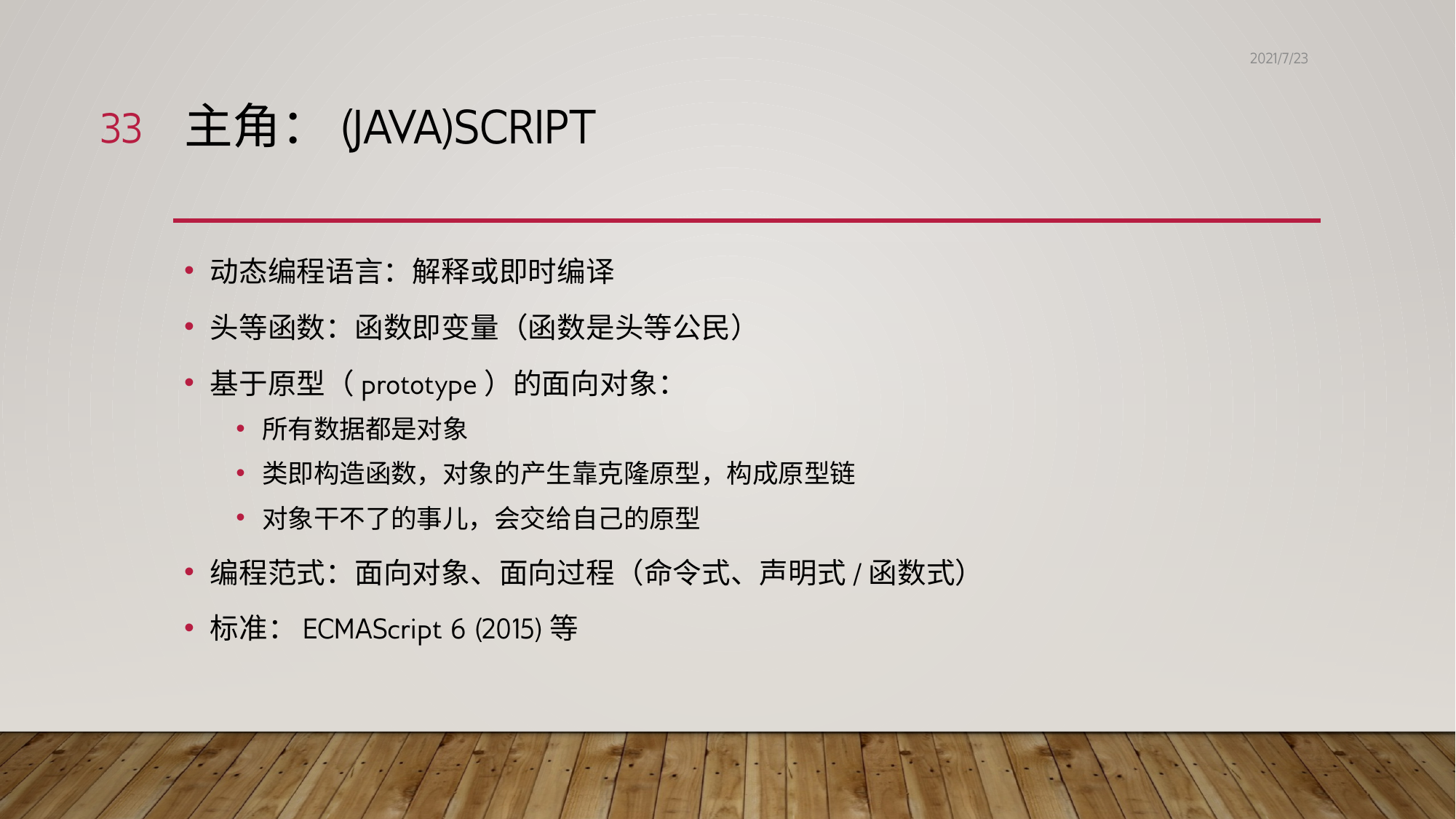

2021/7/23
33
# 主角：(Java)script
动态编程语言：解释或即时编译
头等函数：函数即变量（函数是头等公民）
基于原型（prototype）的面向对象：
所有数据都是对象
类即构造函数，对象的产生靠克隆原型，构成原型链
对象干不了的事儿，会交给自己的原型
编程范式：面向对象、面向过程（命令式、声明式/函数式）
标准：ECMAScript 6 (2015)等